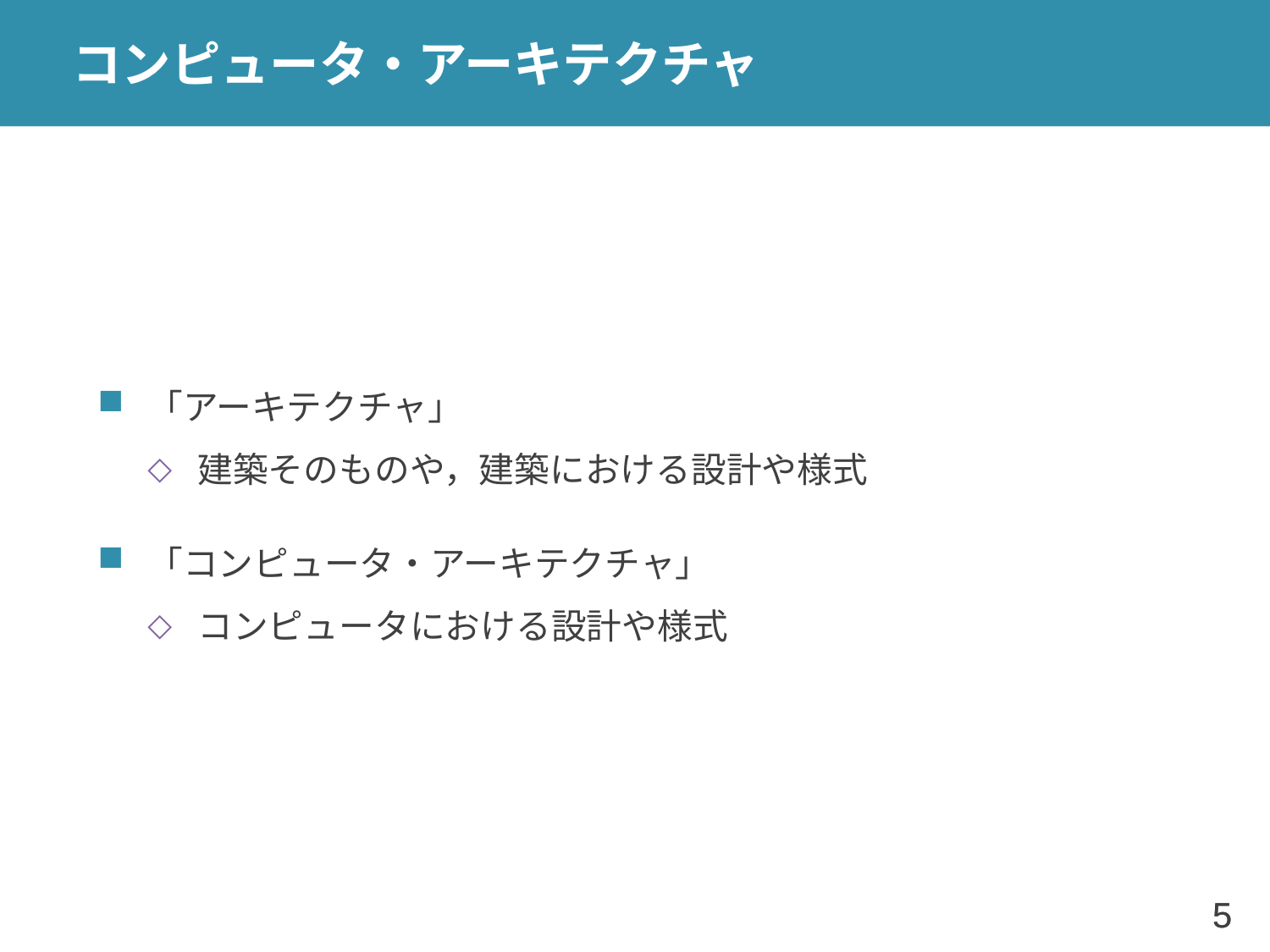

# コンピュータ・アーキテクチャ
「アーキテクチャ」
建築そのものや，建築における設計や様式
「コンピュータ・アーキテクチャ」
コンピュータにおける設計や様式